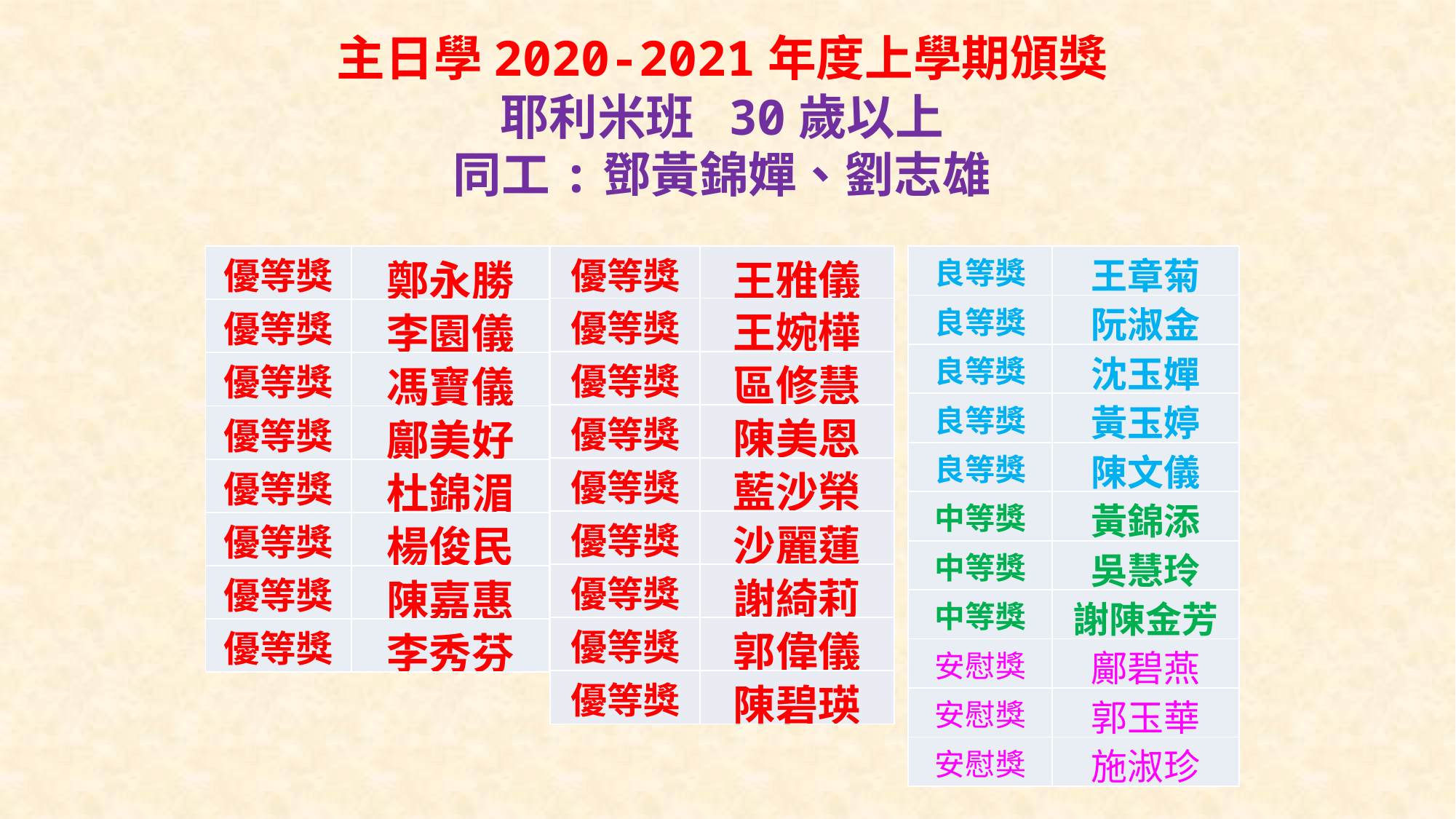

主日學2020-2021年度上學期頒獎
耶利米班  30歲以上
同工:鄧黃錦嬋、劉志雄

| 優等獎 | 鄭永勝 |
| --- | --- |
| 優等獎 | 李園儀 |
| 優等獎 | 馮寶儀 |
| 優等獎 | 鄺美好 |
| 優等獎 | 杜錦湄 |
| 優等獎 | 楊俊民 |
| 優等獎 | 陳嘉惠 |
| 優等獎 | 李秀芬 |
| 優等獎 | 王雅儀 |
| --- | --- |
| 優等獎 | 王婉樺 |
| 優等獎 | 區修慧 |
| 優等獎 | 陳美恩 |
| 優等獎 | 藍沙榮 |
| 優等獎 | 沙麗蓮 |
| 優等獎 | 謝綺莉 |
| 優等獎 | 郭偉儀 |
| 優等獎 | 陳碧瑛 |
| 良等獎 | 王章菊 |
| --- | --- |
| 良等獎 | 阮淑金 |
| 良等獎 | 沈玉嬋 |
| 良等獎 | 黃玉婷 |
| 良等獎 | 陳文儀 |
| 中等獎 | 黃錦添 |
| 中等獎 | 吳慧玲 |
| 中等獎 | 謝陳金芳 |
| 安慰獎 | 鄺碧燕 |
| 安慰獎 | 郭玉華 |
| 安慰獎 | 施淑珍 |